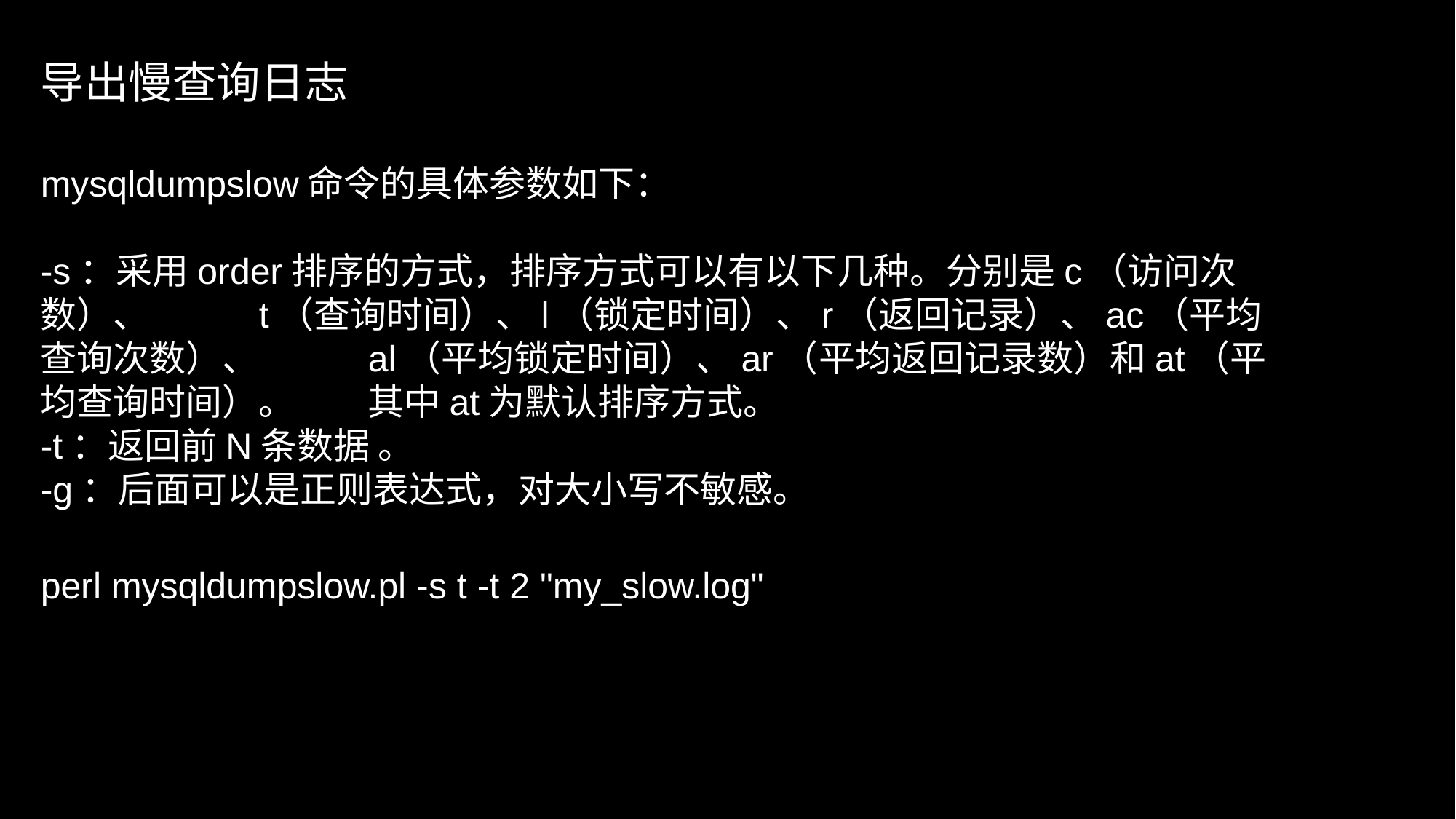

导出慢查询日志

mysqldumpslow命令的具体参数如下：

-s：采用order排序的方式，排序方式可以有以下几种。分别是c（访问次数）、	t（查询时间）、l（锁定时间）、r（返回记录）、ac（平均查询次数）、	al（平均锁定时间）、ar（平均返回记录数）和at（平均查询时间）。	其中at为默认排序方式。
-t：返回前N条数据 。
-g：后面可以是正则表达式，对大小写不敏感。

perl mysqldumpslow.pl -s t -t 2 "my_slow.log"